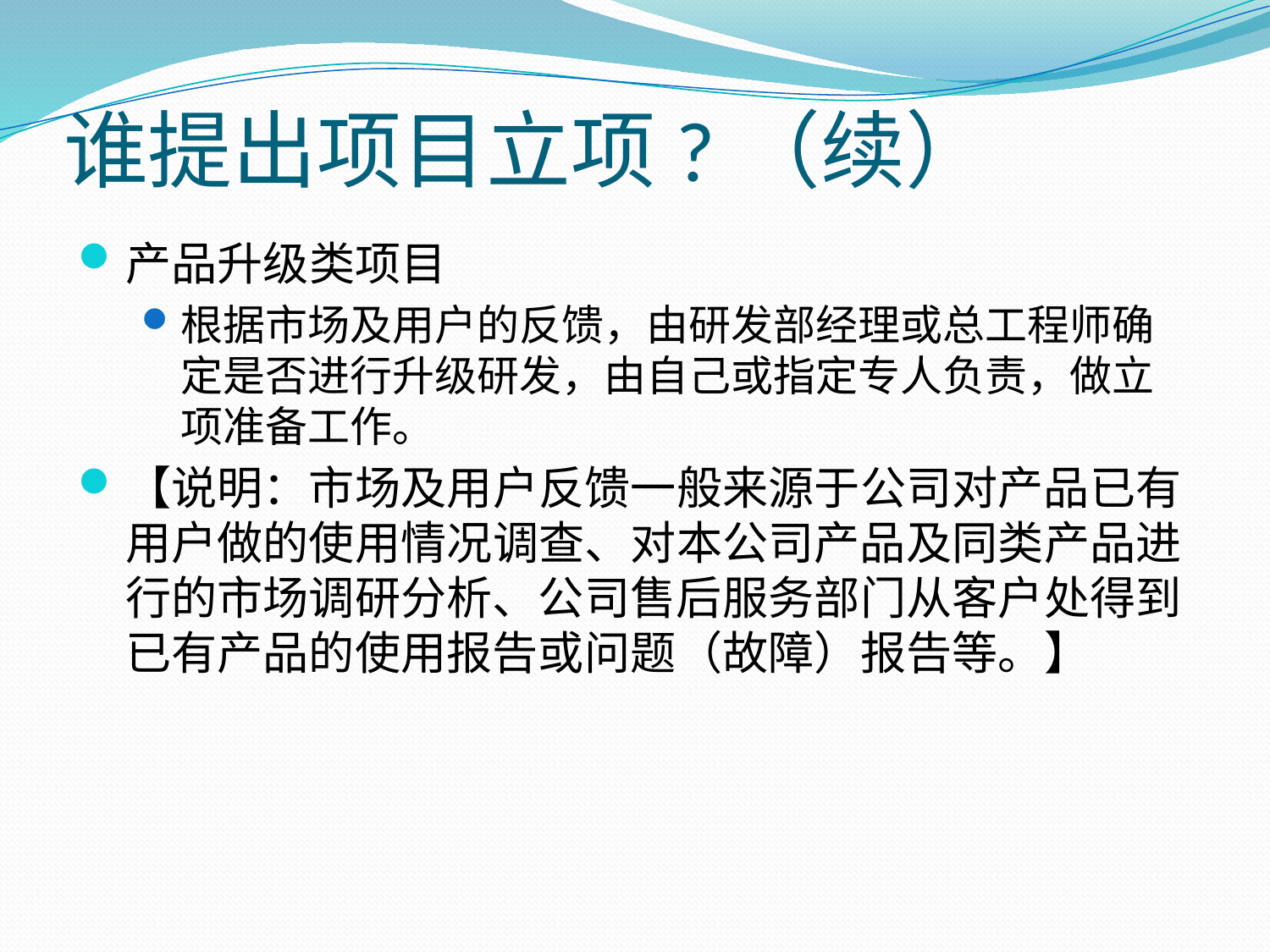

谁提出项目立项?（续）
产品升级类项目
根据市场及用户的反馈，由研发部经理或总工程师确定是否进行升级研发，由自己或指定专人负责，做立项准备工作。
【说明：市场及用户反馈一般来源于公司对产品已有用户做的使用情况调查、对本公司产品及同类产品进行的市场调研分析、公司售后服务部门从客户处得到已有产品的使用报告或问题（故障）报告等。】